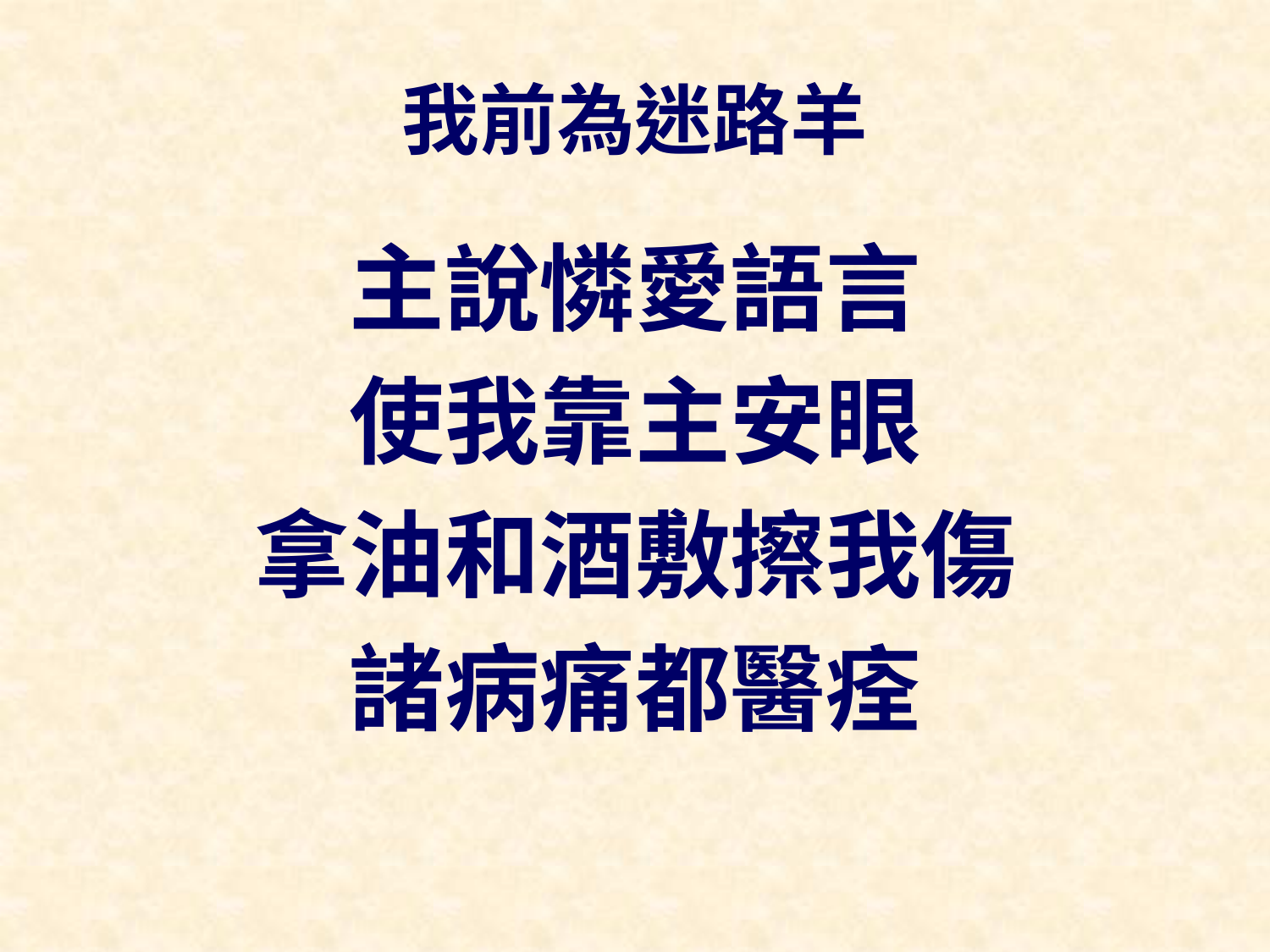

# 我前為迷路羊
主說憐愛語言
使我靠主安眼
拿油和酒敷擦我傷
諸病痛都醫痊